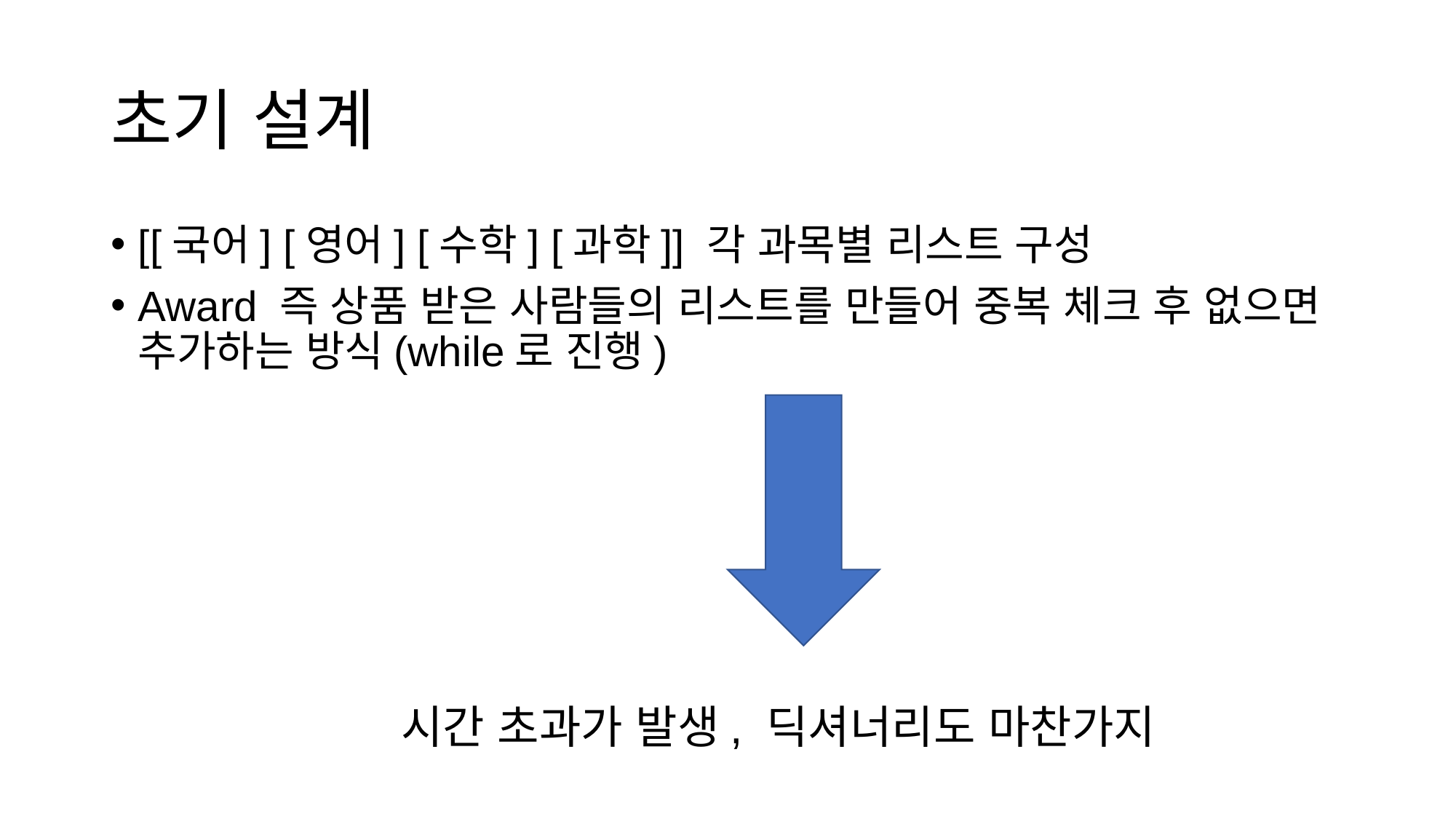

# 초기 설계
[[국어] [영어] [수학] [과학]] 각 과목별 리스트 구성
Award 즉 상품 받은 사람들의 리스트를 만들어 중복 체크 후 없으면 추가하는 방식(while로 진행)

시간 초과가 발생, 딕셔너리도 마찬가지